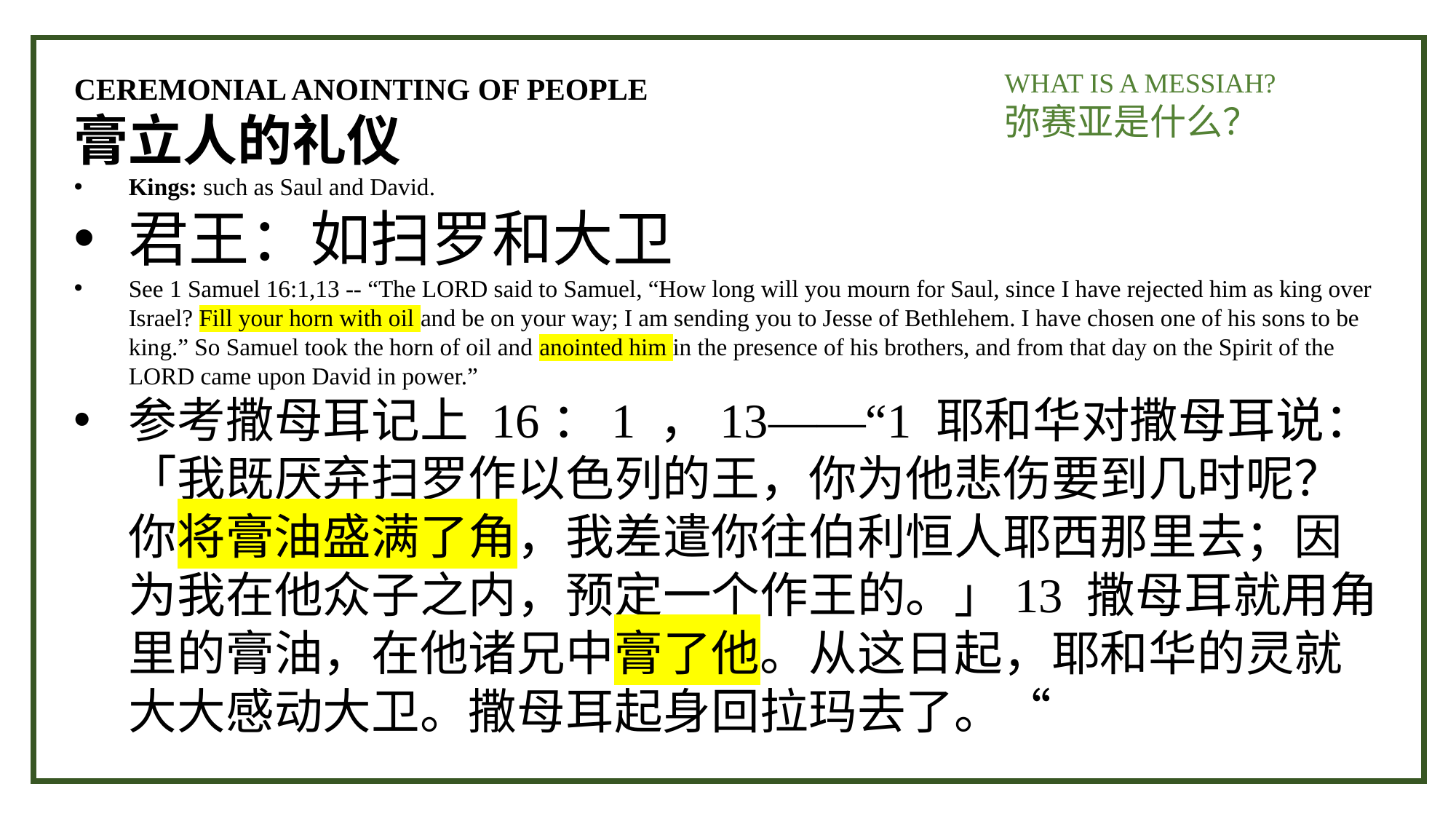

WHAT IS A MESSIAH?
弥赛亚是什么？
CEREMONIAL ANOINTING OF PEOPLE
膏立人的礼仪
Kings: such as Saul and David.
君王：如扫罗和大卫
See 1 Samuel 16:1,13 -- “The LORD said to Samuel, “How long will you mourn for Saul, since I have rejected him as king over Israel? Fill your horn with oil and be on your way; I am sending you to Jesse of Bethlehem. I have chosen one of his sons to be king.” So Samuel took the horn of oil and anointed him in the presence of his brothers, and from that day on the Spirit of the LORD came upon David in power.”
参考撒母耳记上 16：1 ，13——“1 耶和华对撒母耳说：「我既厌弃扫罗作以色列的王，你为他悲伤要到几时呢？你将膏油盛满了角，我差遣你往伯利恒人耶西那里去；因为我在他众子之内，预定一个作王的。」13 撒母耳就用角里的膏油，在他诸兄中膏了他。从这日起，耶和华的灵就大大感动大卫。撒母耳起身回拉玛去了。“